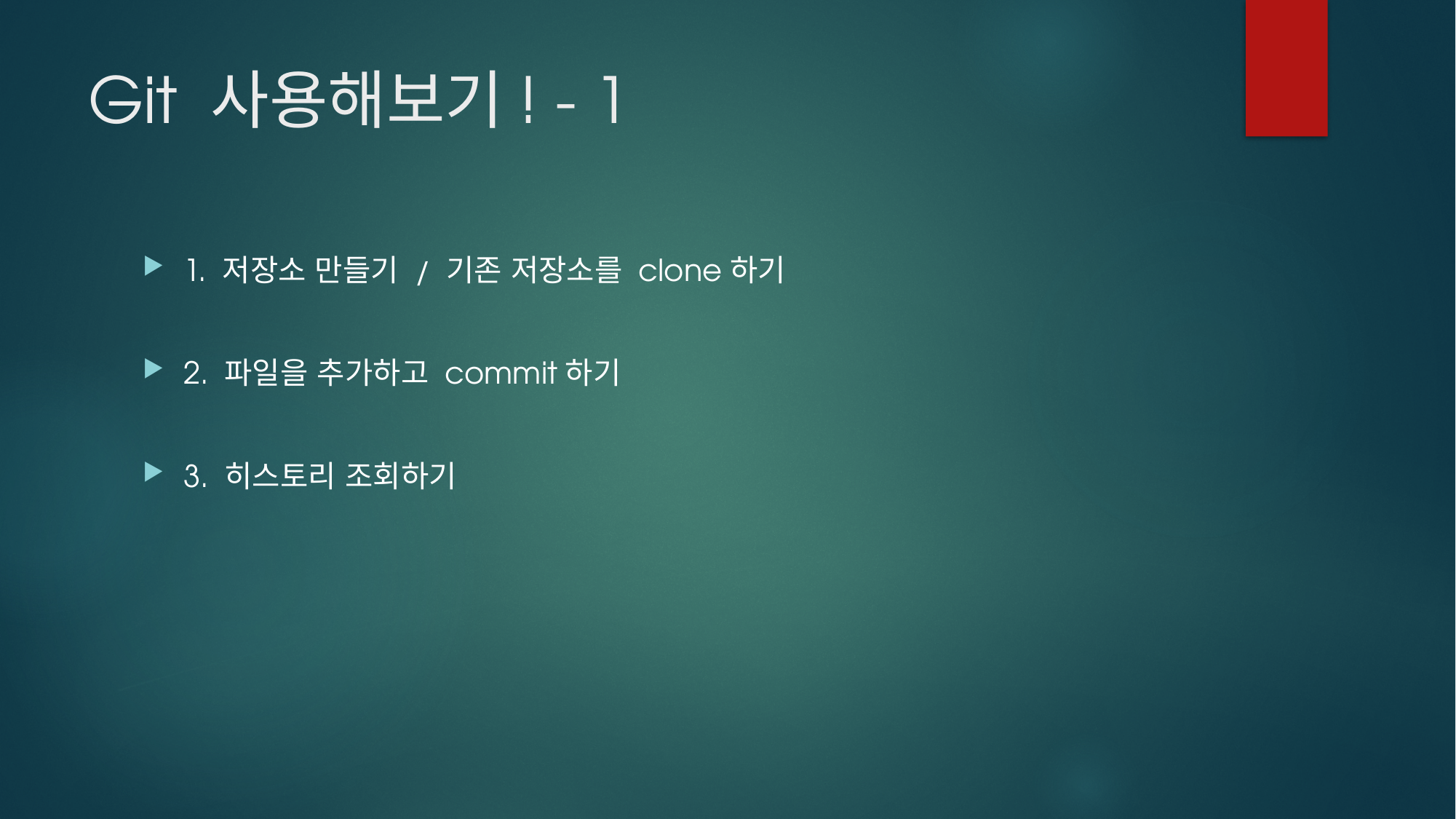

# Git 사용해보기! - 1
1. 저장소 만들기 / 기존 저장소를 clone하기

2. 파일을 추가하고 commit하기

3. 히스토리 조회하기